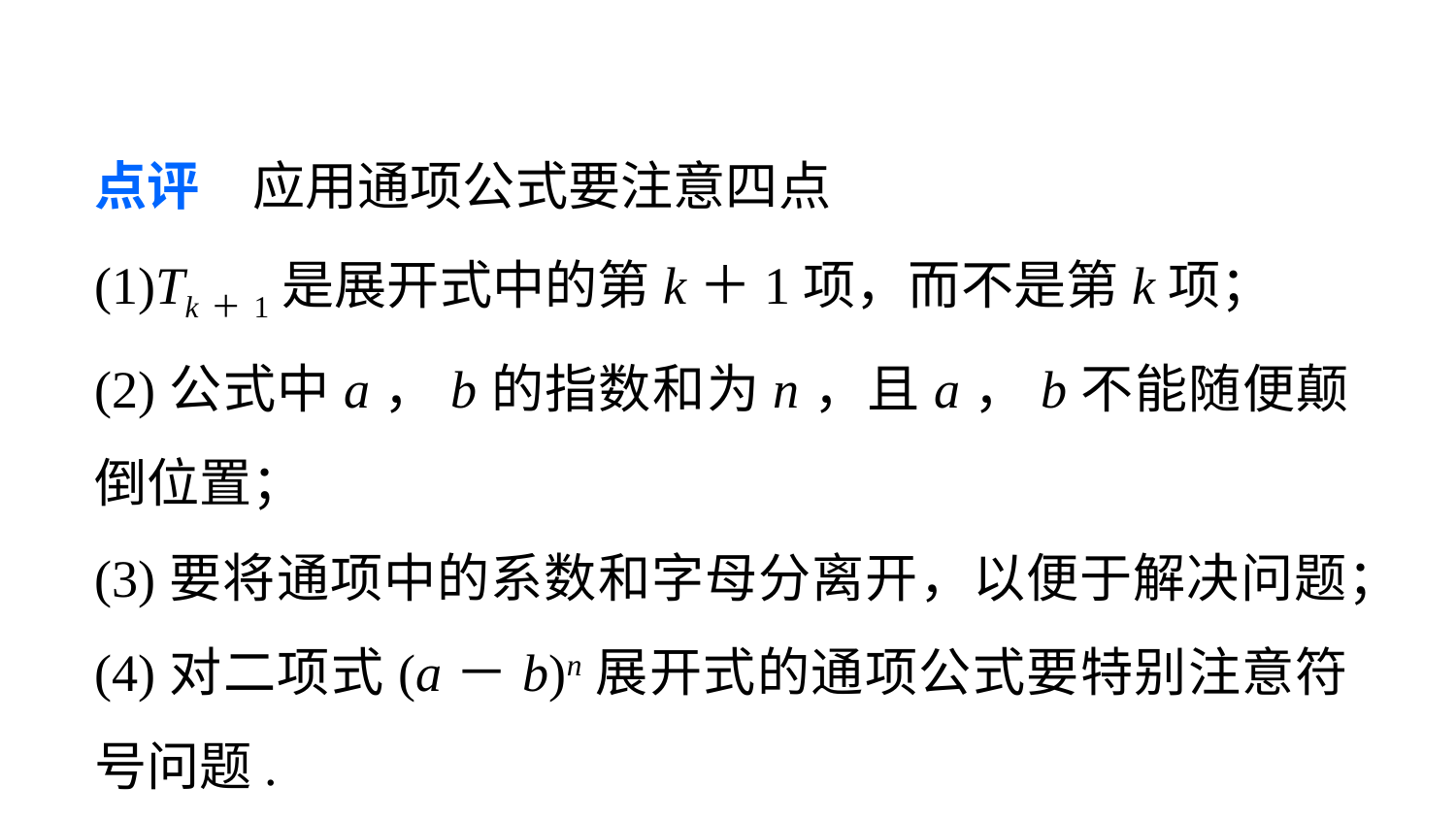

点评　应用通项公式要注意四点
(1)Tk＋1是展开式中的第k＋1项，而不是第k项；
(2)公式中a，b的指数和为n，且a，b不能随便颠倒位置；
(3)要将通项中的系数和字母分离开，以便于解决问题；
(4)对二项式(a－b)n展开式的通项公式要特别注意符号问题.